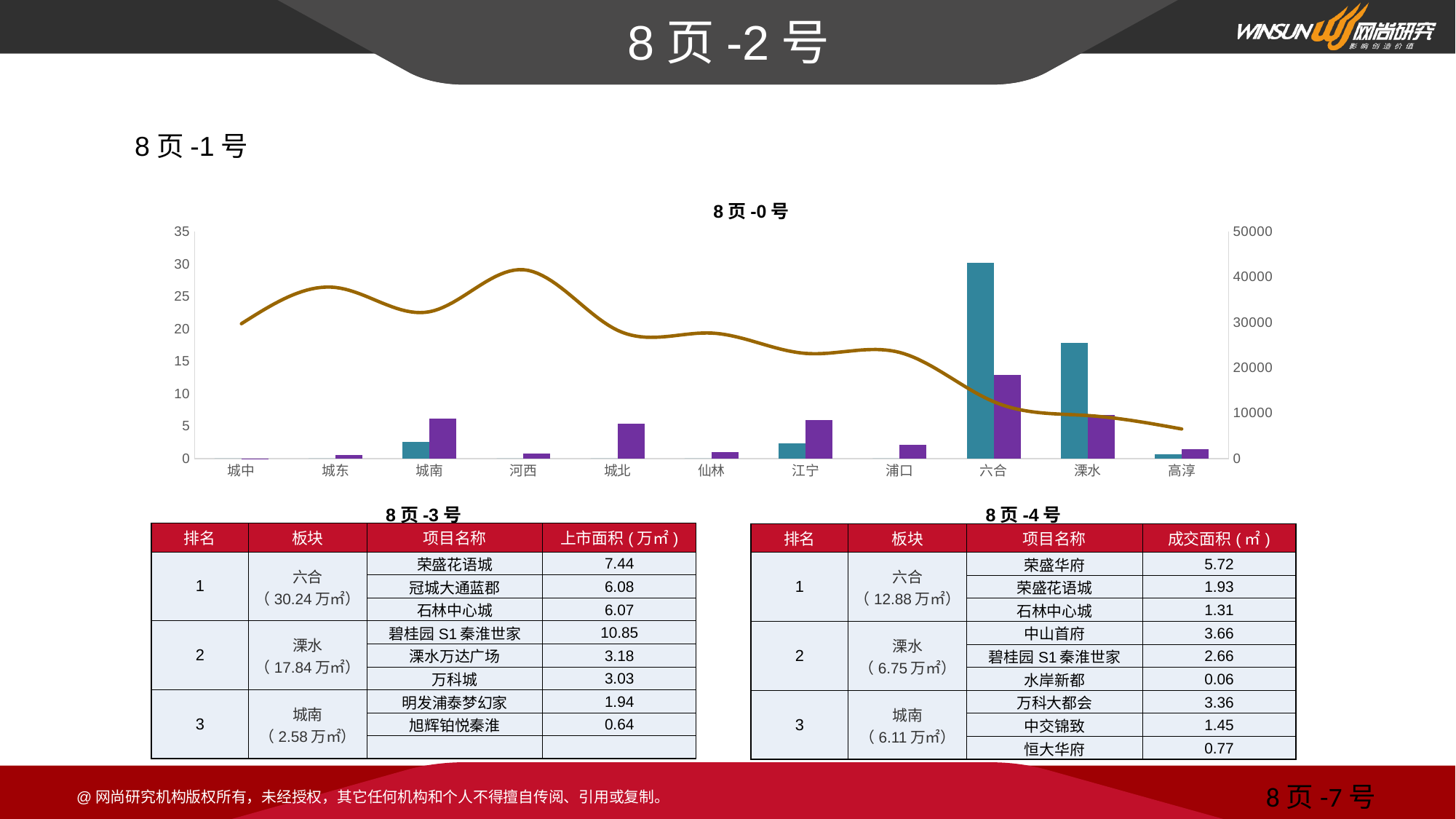

# 8页-2号
8页-1号
8页-0号

### Chart

| Category | 上市面积（万㎡） | 成交面积（万㎡） | 成交均价（元/㎡） |
|---|---|---|---|
| 城中 | 0.0 | 0.02 | 29739.0 |
| 城东 | 0.0 | 0.52 | 37726.0 |
| 城南 | 2.58 | 6.11 | 32371.0 |
| 河西 | 0.0 | 0.75 | 41630.0 |
| 城北 | 0.0 | 5.43 | 28279.0 |
| 仙林 | 0.0 | 1.05 | 27668.0 |
| 江宁 | 2.38 | 5.95 | 23179.0 |
| 浦口 | 0.0 | 2.12 | 23400.0 |
| 六合 | 30.24 | 12.88 | 12542.0 |
| 溧水 | 17.84 | 6.75 | 9488.0 |
| 高淳 | 0.67 | 1.41 | 6520.0 |
8页-3号
8页-4号
| 排名 | 板块 | 项目名称 | 上市面积(万㎡) |
| --- | --- | --- | --- |
| 1 | 六合 （30.24万㎡） | 荣盛花语城 | 7.44 |
|  |  | 冠城大通蓝郡 | 6.08 |
|  |  | 石林中心城 | 6.07 |
| 2 | 溧水 （17.84万㎡） | 碧桂园S1秦淮世家 | 10.85 |
|  |  | 溧水万达广场 | 3.18 |
|  |  | 万科城 | 3.03 |
| 3 | 城南 （2.58万㎡） | 明发浦泰梦幻家 | 1.94 |
|  |  | 旭辉铂悦秦淮 | 0.64 |
|  |  |  |  |
| 排名 | 板块 | 项目名称 | 成交面积(㎡) |
| --- | --- | --- | --- |
| 1 | 六合 （12.88万㎡） | 荣盛华府 | 5.72 |
|  |  | 荣盛花语城 | 1.93 |
|  |  | 石林中心城 | 1.31 |
| 2 | 溧水 （6.75万㎡） | 中山首府 | 3.66 |
|  |  | 碧桂园S1秦淮世家 | 2.66 |
|  |  | 水岸新都 | 0.06 |
| 3 | 城南 （6.11万㎡） | 万科大都会 | 3.36 |
|  |  | 中交锦致 | 1.45 |
|  |  | 恒大华府 | 0.77 |
8页-7号